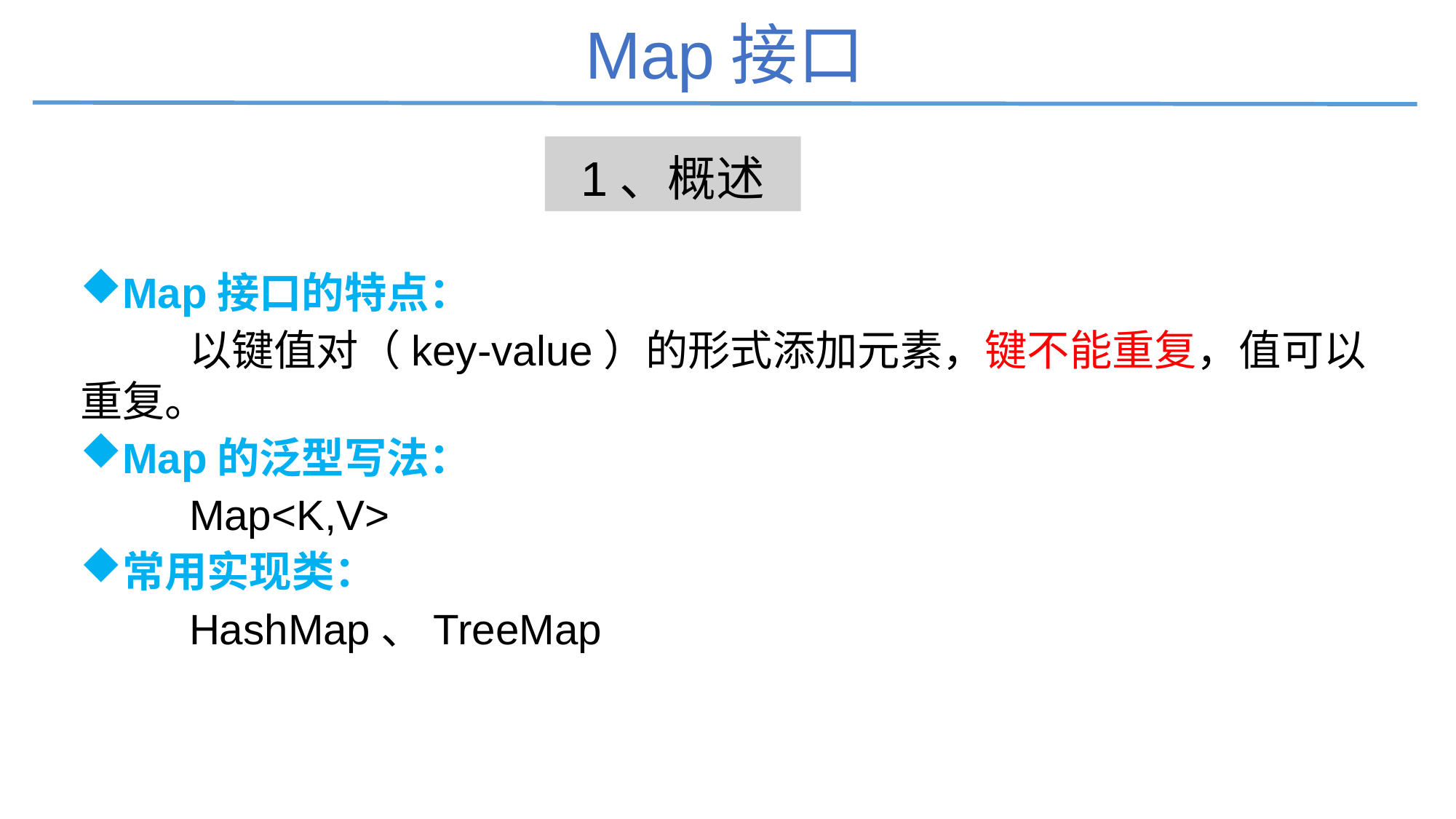

# Map接口
1、概述
Map接口的特点：
	以键值对（key-value）的形式添加元素，键不能重复，值可以重复。
Map的泛型写法：
	Map<K,V>
常用实现类：
	HashMap、TreeMap